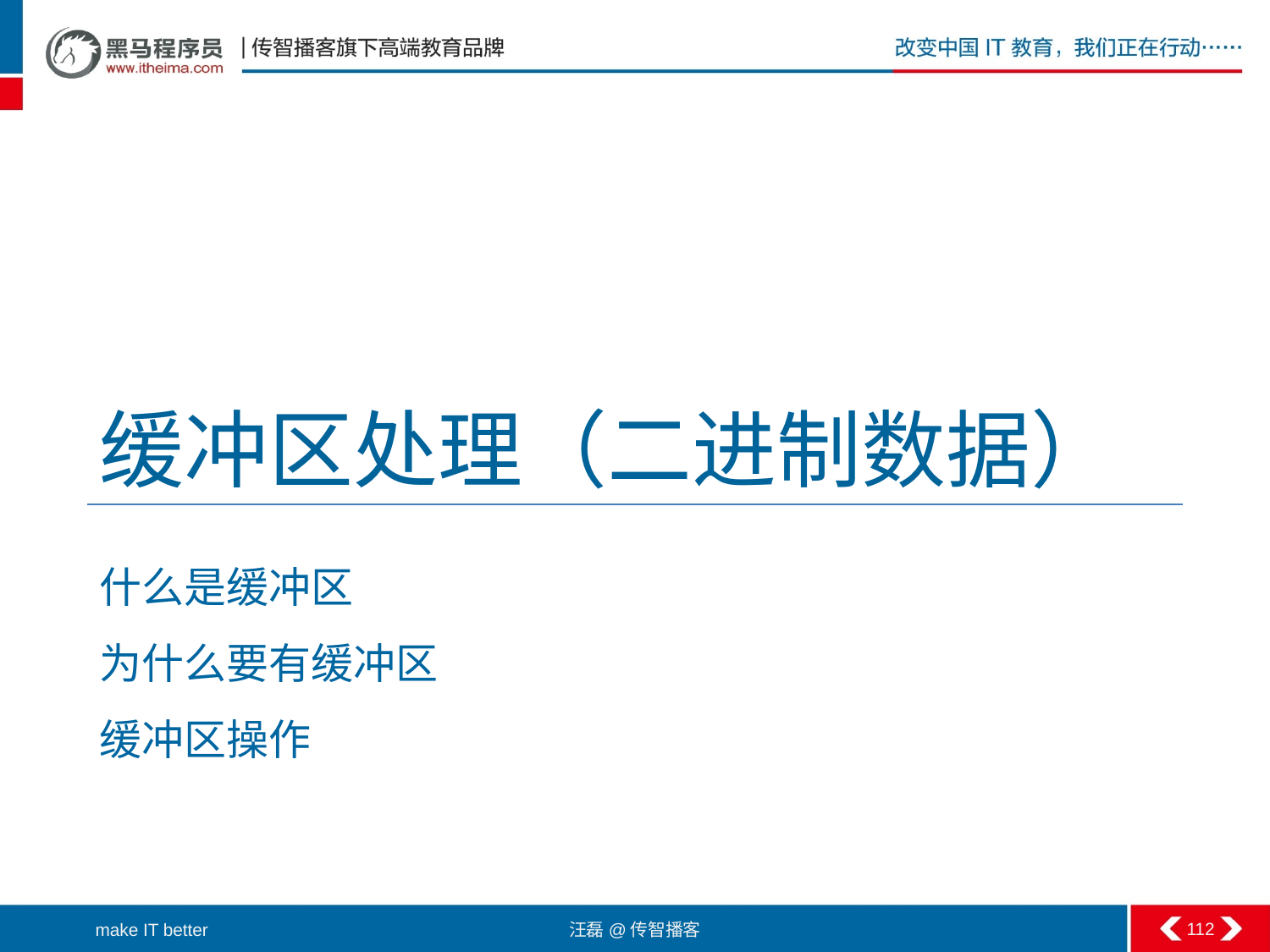

# 缓冲区处理（二进制数据）
什么是缓冲区
为什么要有缓冲区
缓冲区操作
112
汪磊@传智播客
make IT better